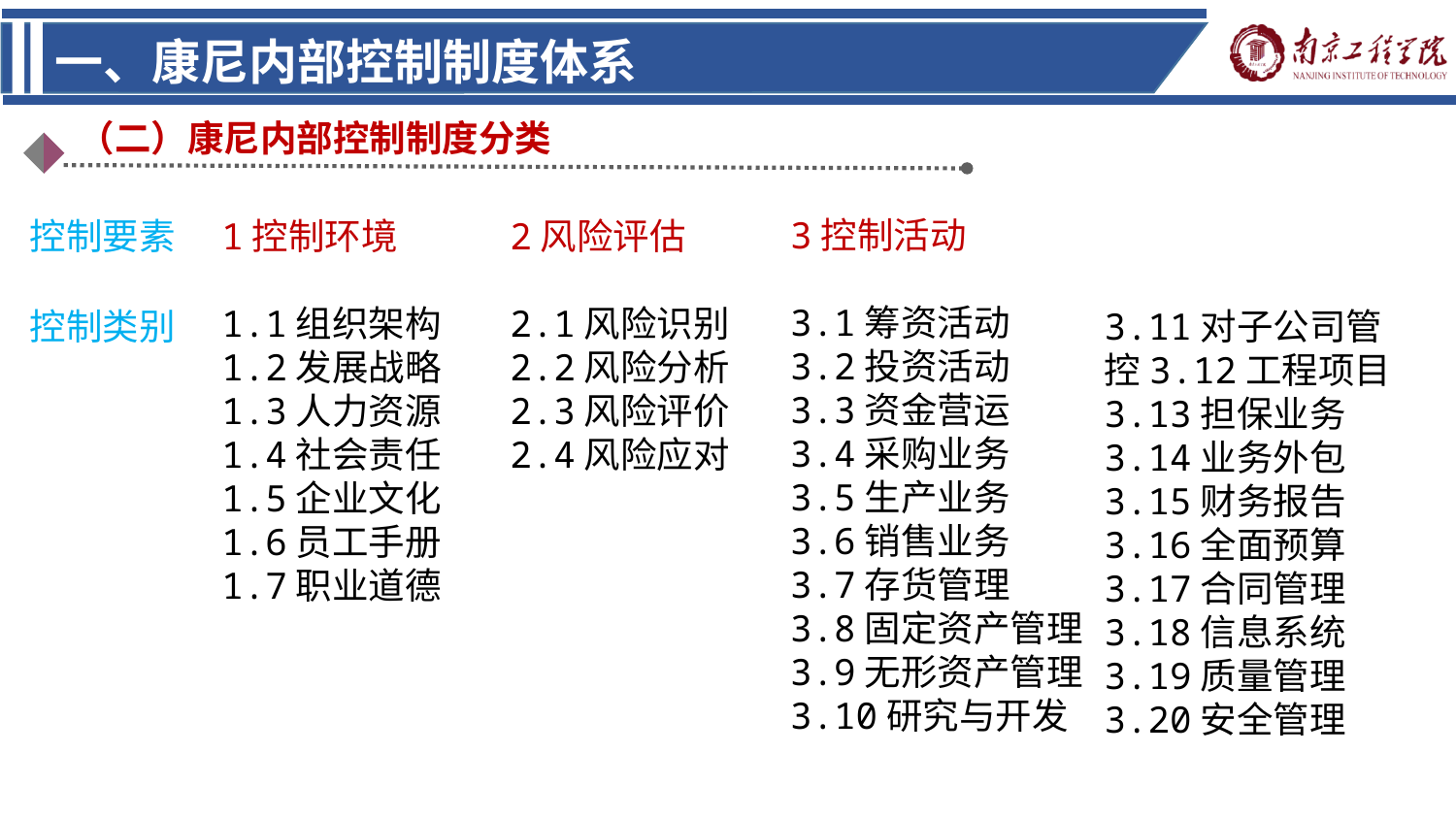

一、康尼内部控制制度体系
（二）康尼内部控制制度分类

3控制活动

3.1筹资活动            3.2投资活动
3.3资金营运
3.4采购业务
3.5生产业务
3.6销售业务
3.7存货管理
3.8固定资产管理
3.9无形资产管理
3.10研究与开发
控制要素
1控制环境

1.1组织架构
1.2发展战略
1.3人力资源
1.4社会责任
1.5企业文化
1.6员工手册
1.7职业道德
2风险评估

2.1风险识别
2.2风险分析
2.3风险评价
2.4风险应对
控制类别
3.11对子公司管控3.12工程项目
3.13担保业务
3.14业务外包
3.15财务报告
3.16全面预算
3.17合同管理
3.18信息系统
3.19质量管理
3.20安全管理